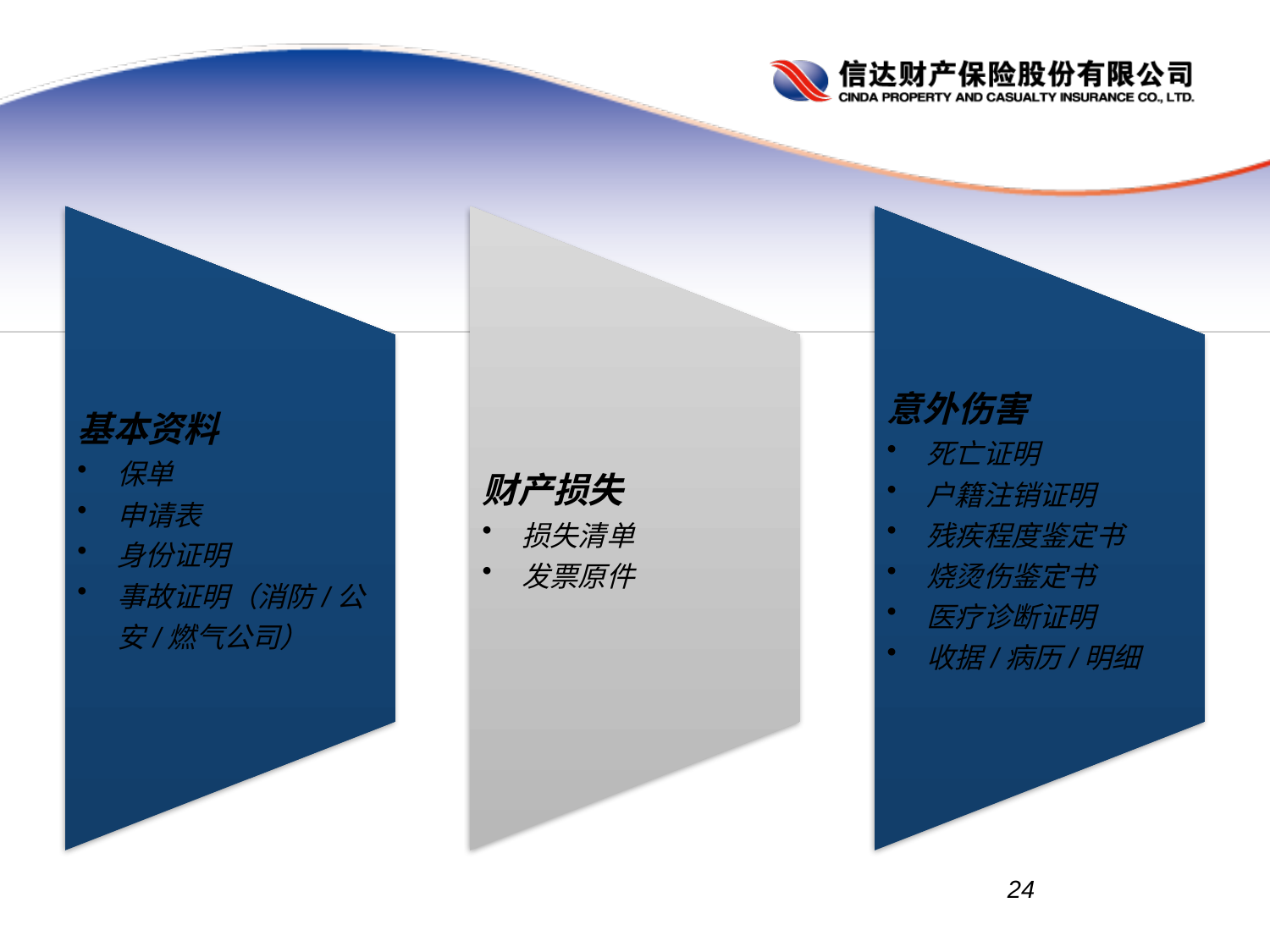

基本资料
保单
财产损失
意外伤害
死亡证明
申请表
身份证明
事故证明（消防/公安/燃气公司）
发票原件
户籍注销证明
残疾程度鉴定书
烧烫伤鉴定书
医疗诊断证明
收据/病历/明细
损失清单
24